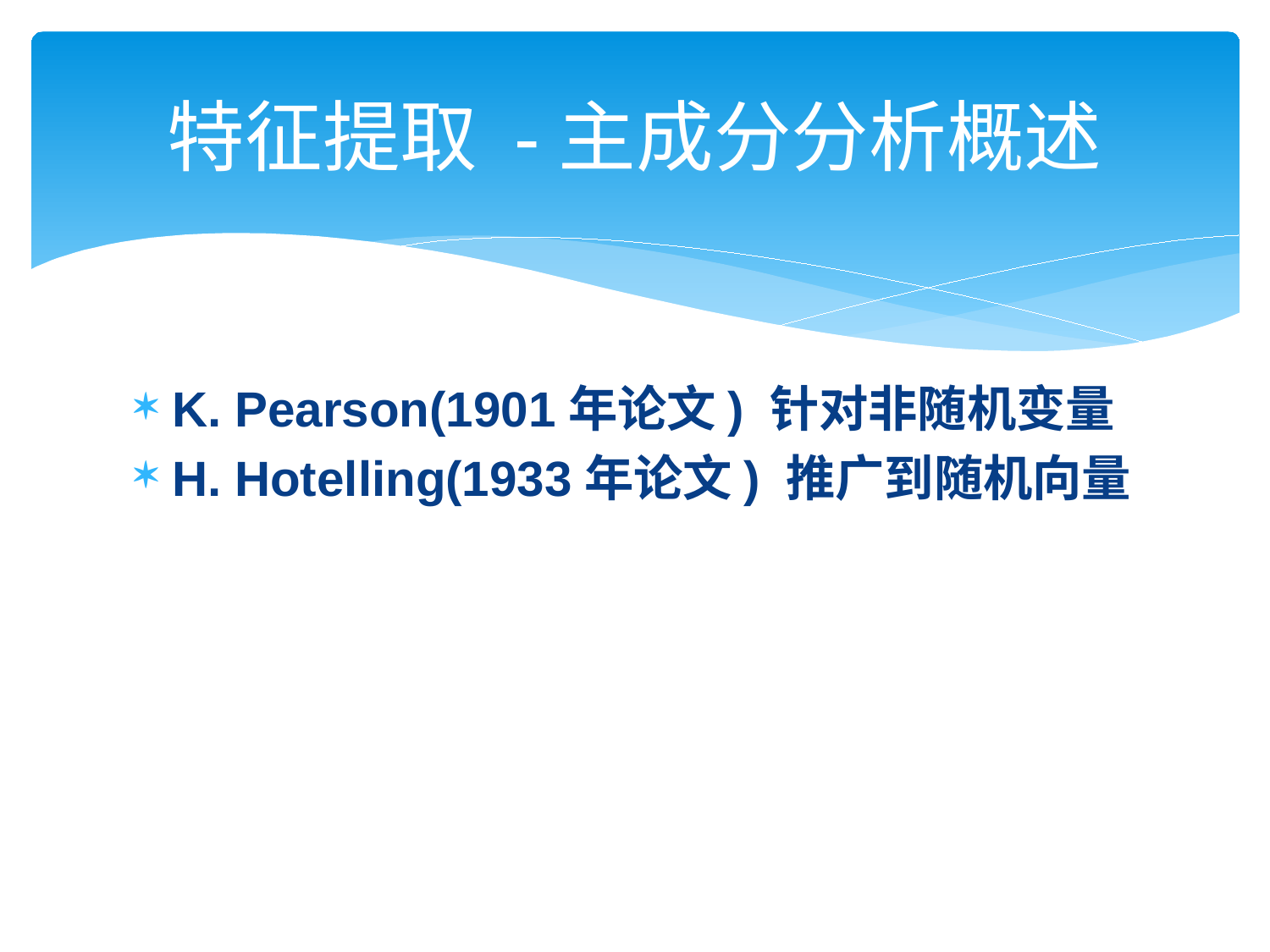

# 特征提取 -主成分分析概述
K. Pearson(1901年论文) 针对非随机变量
H. Hotelling(1933年论文) 推广到随机向量